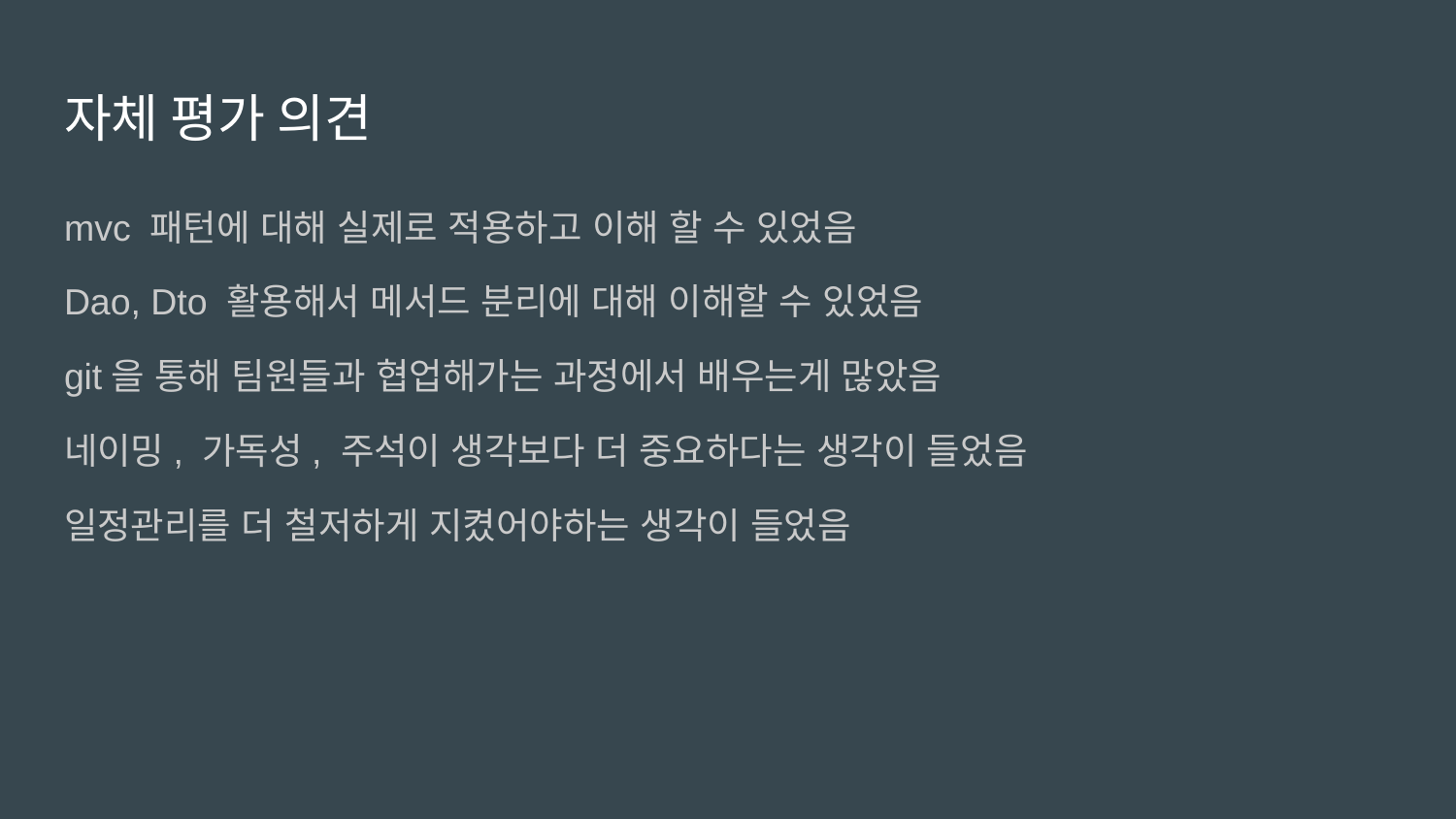

# 자체 평가 의견
mvc 패턴에 대해 실제로 적용하고 이해 할 수 있었음
Dao, Dto 활용해서 메서드 분리에 대해 이해할 수 있었음
git을 통해 팀원들과 협업해가는 과정에서 배우는게 많았음
네이밍, 가독성, 주석이 생각보다 더 중요하다는 생각이 들었음
일정관리를 더 철저하게 지켰어야하는 생각이 들었음